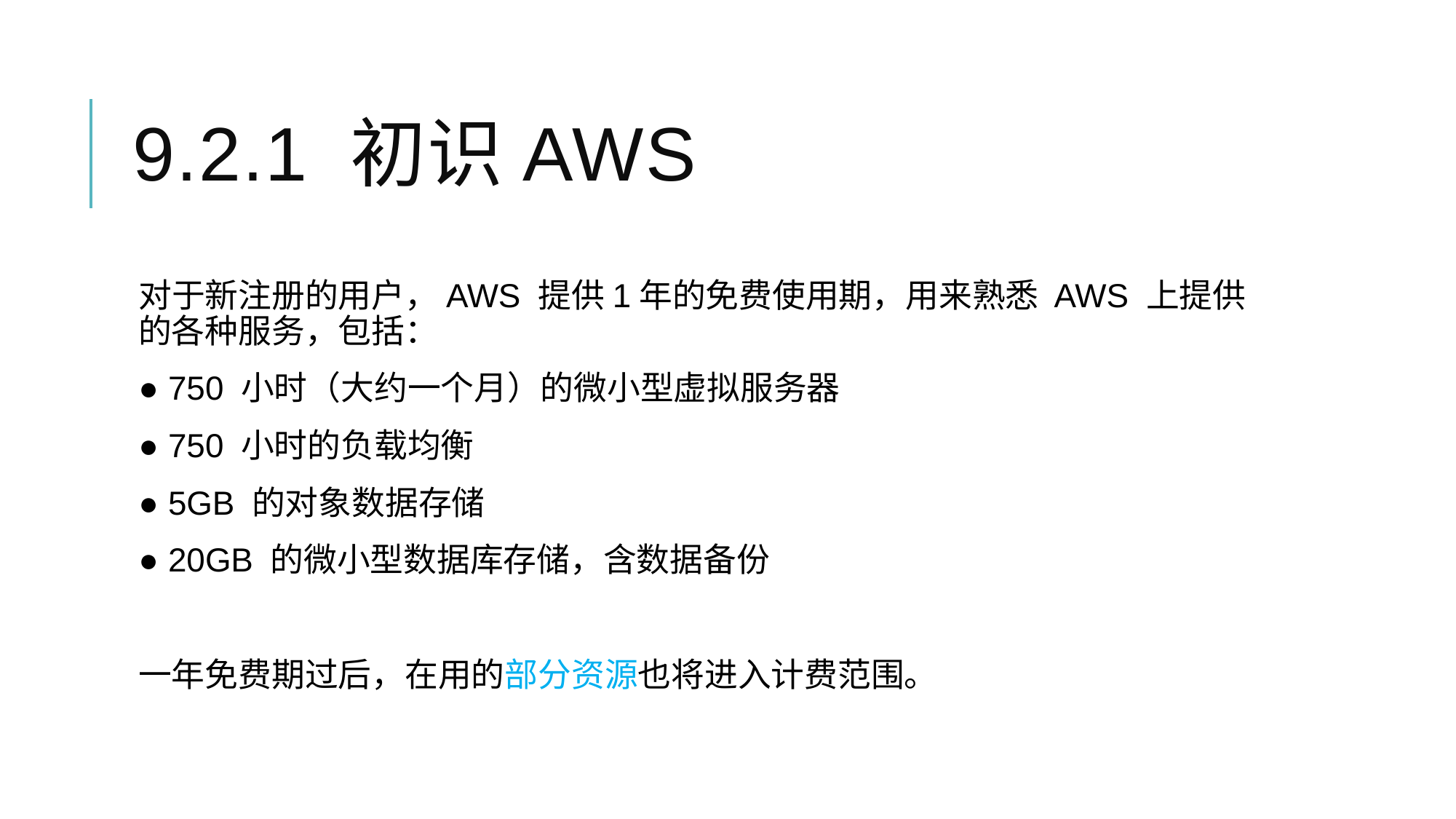

# 9.2.1 初识AWS
对于新注册的用户，AWS 提供1年的免费使用期，用来熟悉 AWS 上提供的各种服务，包括：
● 750 小时（大约一个月）的微小型虚拟服务器
● 750 小时的负载均衡
● 5GB 的对象数据存储
● 20GB 的微小型数据库存储，含数据备份

一年免费期过后，在用的部分资源也将进入计费范围。